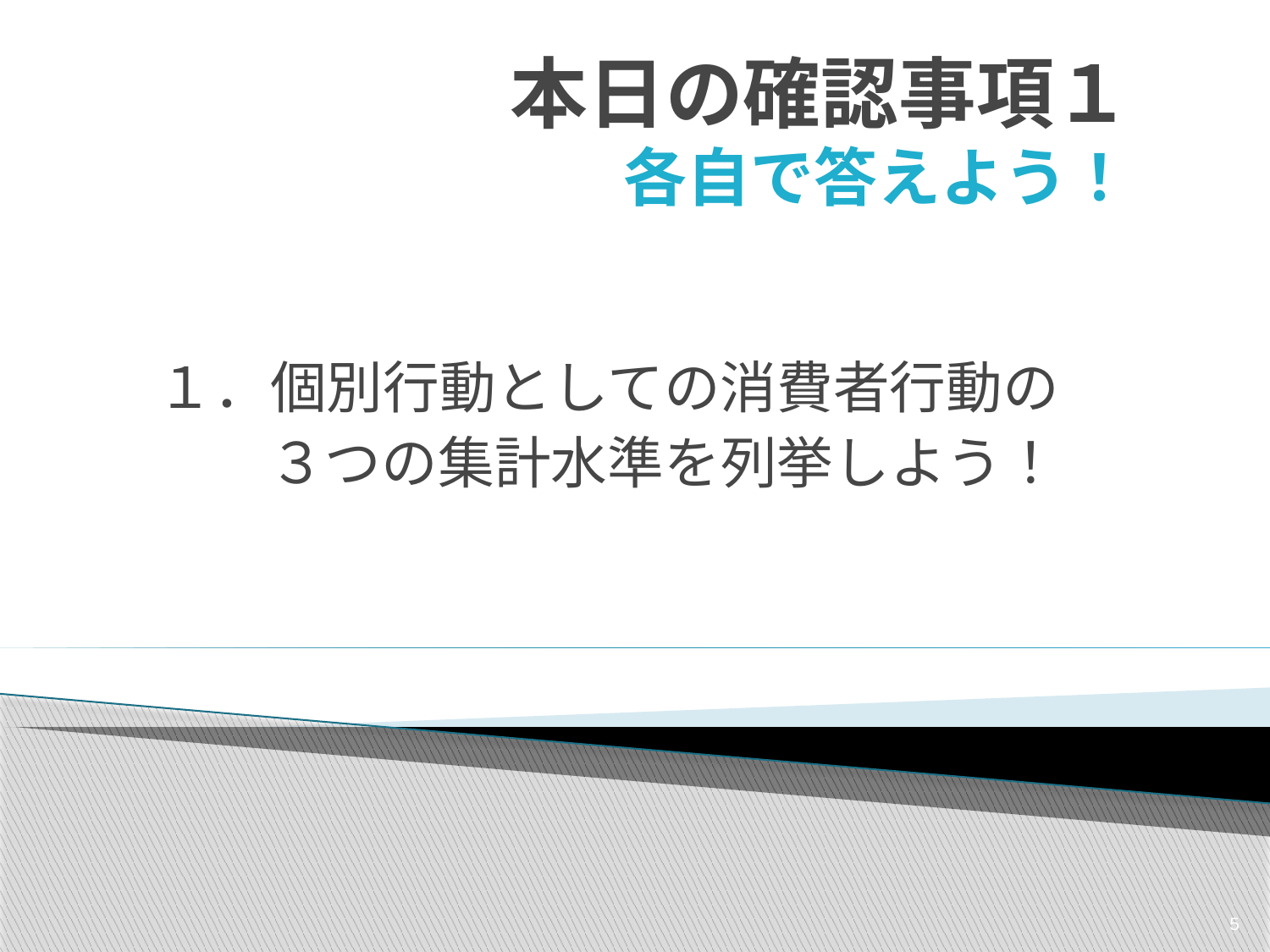

# 本日の確認事項１ 各自で答えよう！
１．個別行動としての消費者行動の
３つの集計水準を列挙しよう！

5